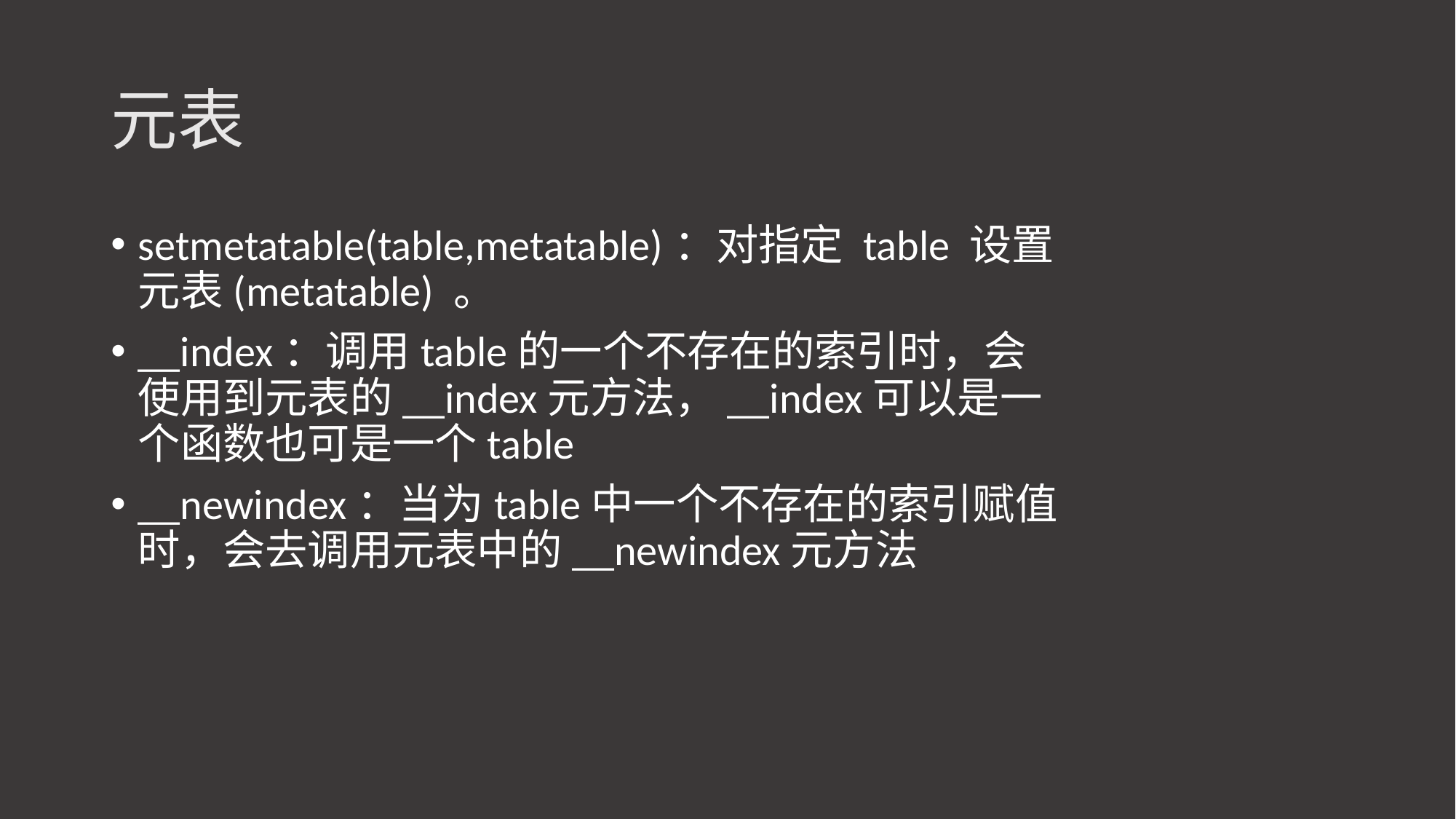

# 元表
setmetatable(table,metatable)：对指定 table 设置元表(metatable) 。
__index：调用table的一个不存在的索引时，会使用到元表的__index元方法，__index可以是一个函数也可是一个table
__newindex：当为table中一个不存在的索引赋值时，会去调用元表中的__newindex元方法